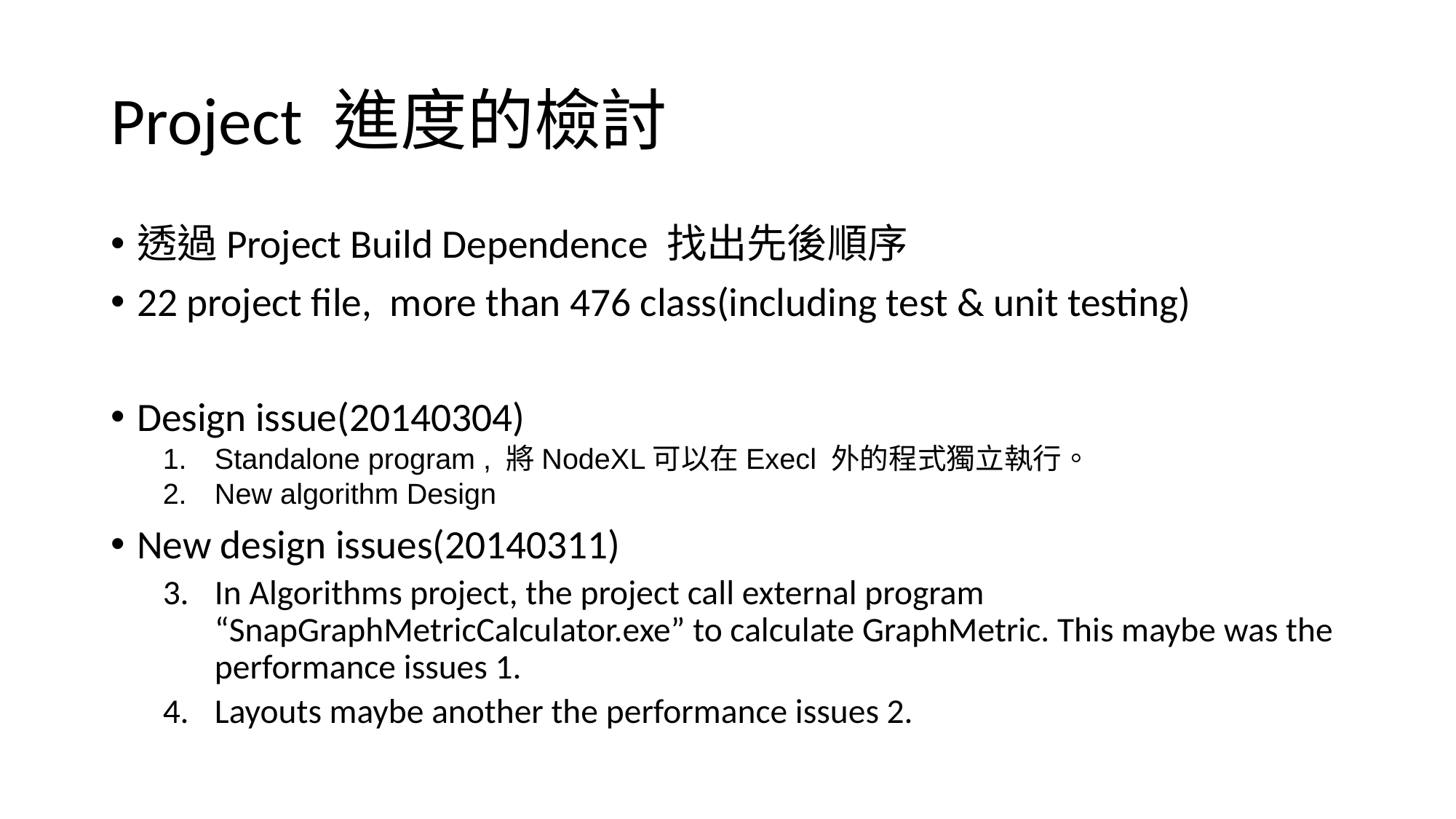

# Project 進度的檢討
透過Project Build Dependence 找出先後順序
22 project file,  more than 476 class(including test & unit testing)

Design issue(20140304)
Standalone program , 將NodeXL可以在Execl 外的程式獨立執行。
New algorithm Design
New design issues(20140311)
In Algorithms project, the project call external program “SnapGraphMetricCalculator.exe” to calculate GraphMetric. This maybe was the performance issues 1.
Layouts maybe another the performance issues 2.